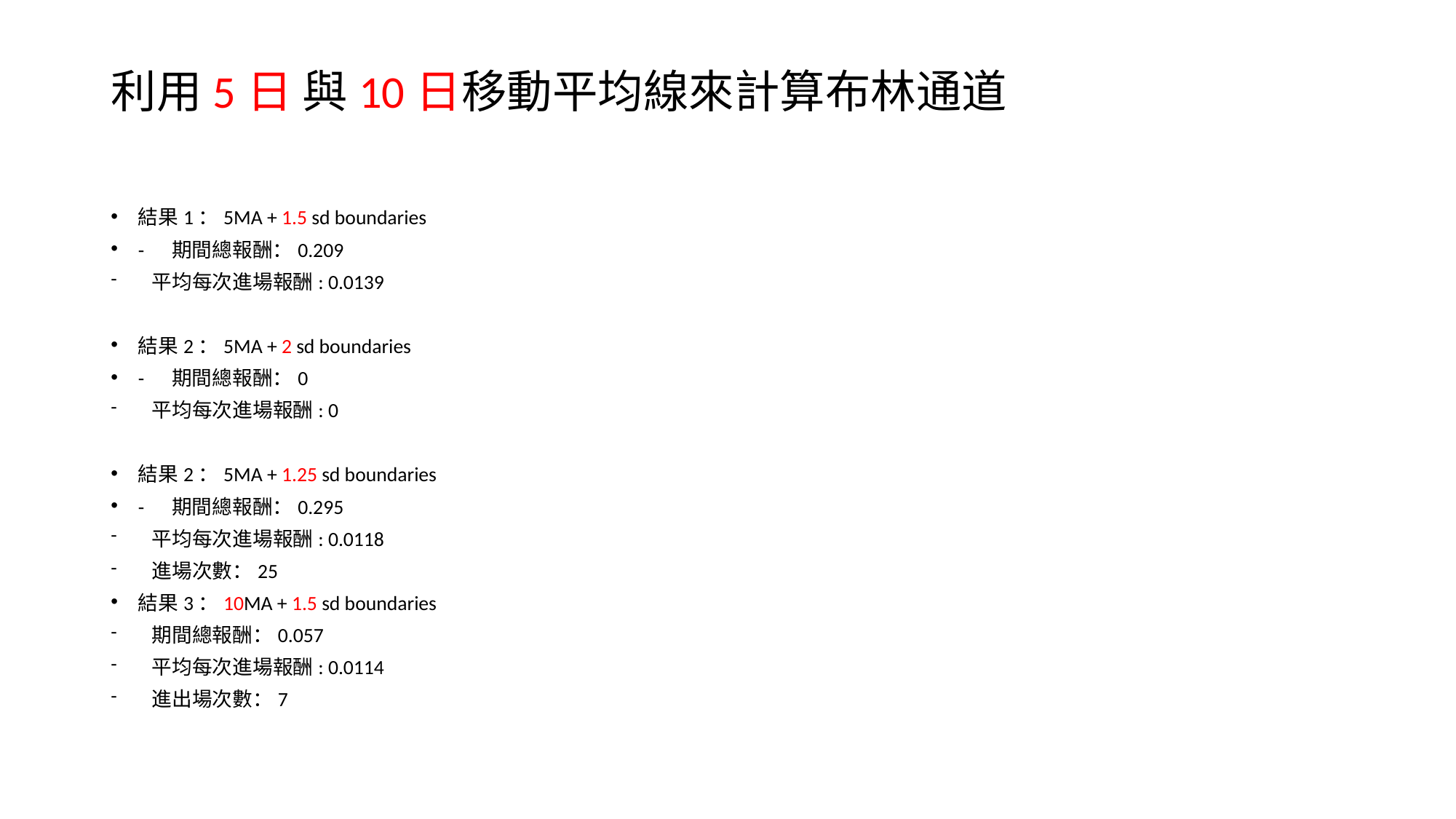

# 利用5日 與10日移動平均線來計算布林通道

結果1：5MA + 1.5 sd boundaries
-     期間總報酬：0.209
平均每次進場報酬: 0.0139

結果2：5MA + 2 sd boundaries
-     期間總報酬：0
平均每次進場報酬: 0

結果2：5MA + 1.25 sd boundaries
-     期間總報酬：0.295
平均每次進場報酬: 0.0118
進場次數：25
結果3：10MA + 1.5 sd boundaries
期間總報酬：0.057
平均每次進場報酬: 0.0114
進出場次數：7